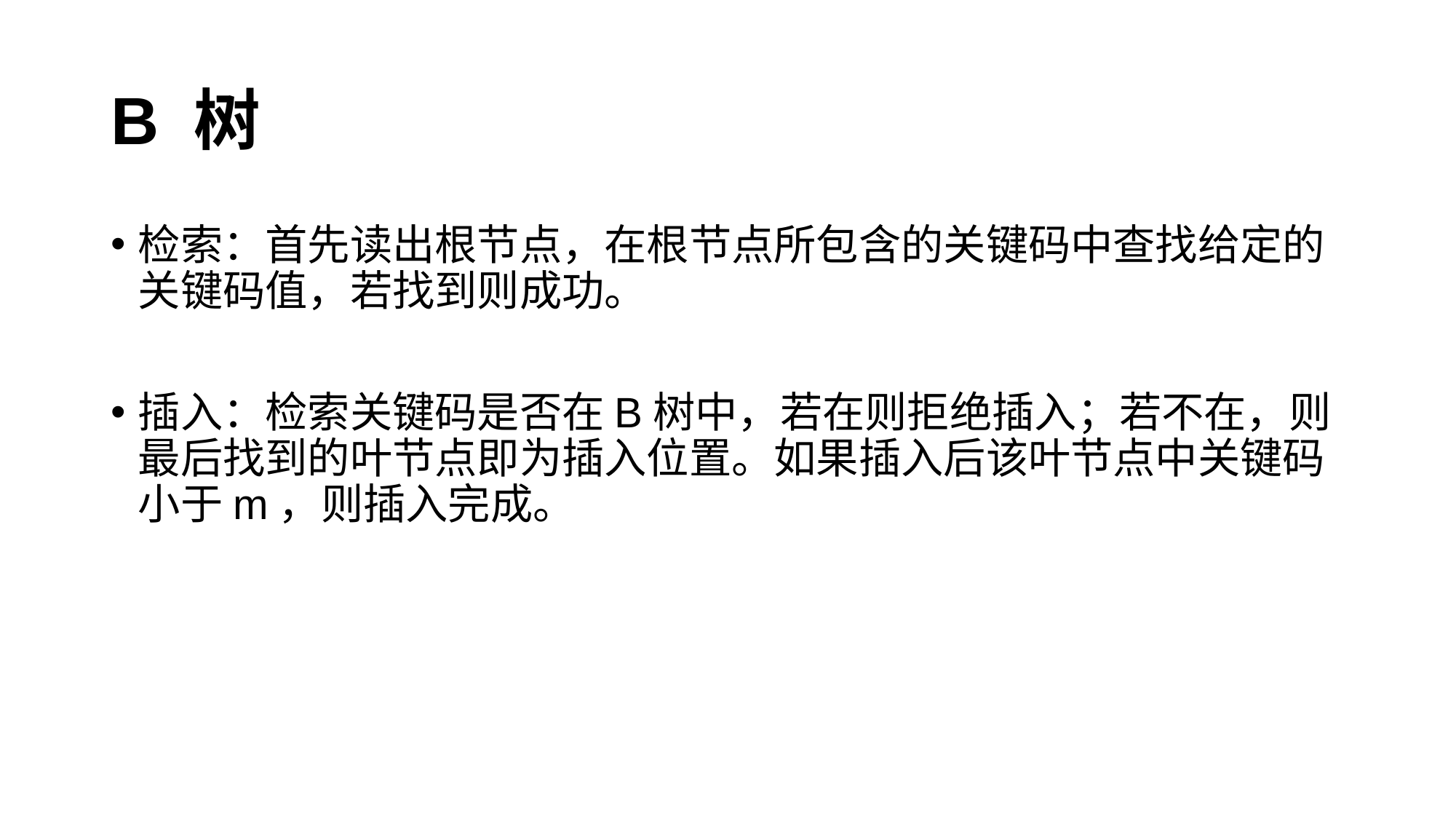

# B 树
检索：首先读出根节点，在根节点所包含的关键码中查找给定的关键码值，若找到则成功。

插入：检索关键码是否在B树中，若在则拒绝插入；若不在，则最后找到的叶节点即为插入位置。如果插入后该叶节点中关键码小于m，则插入完成。